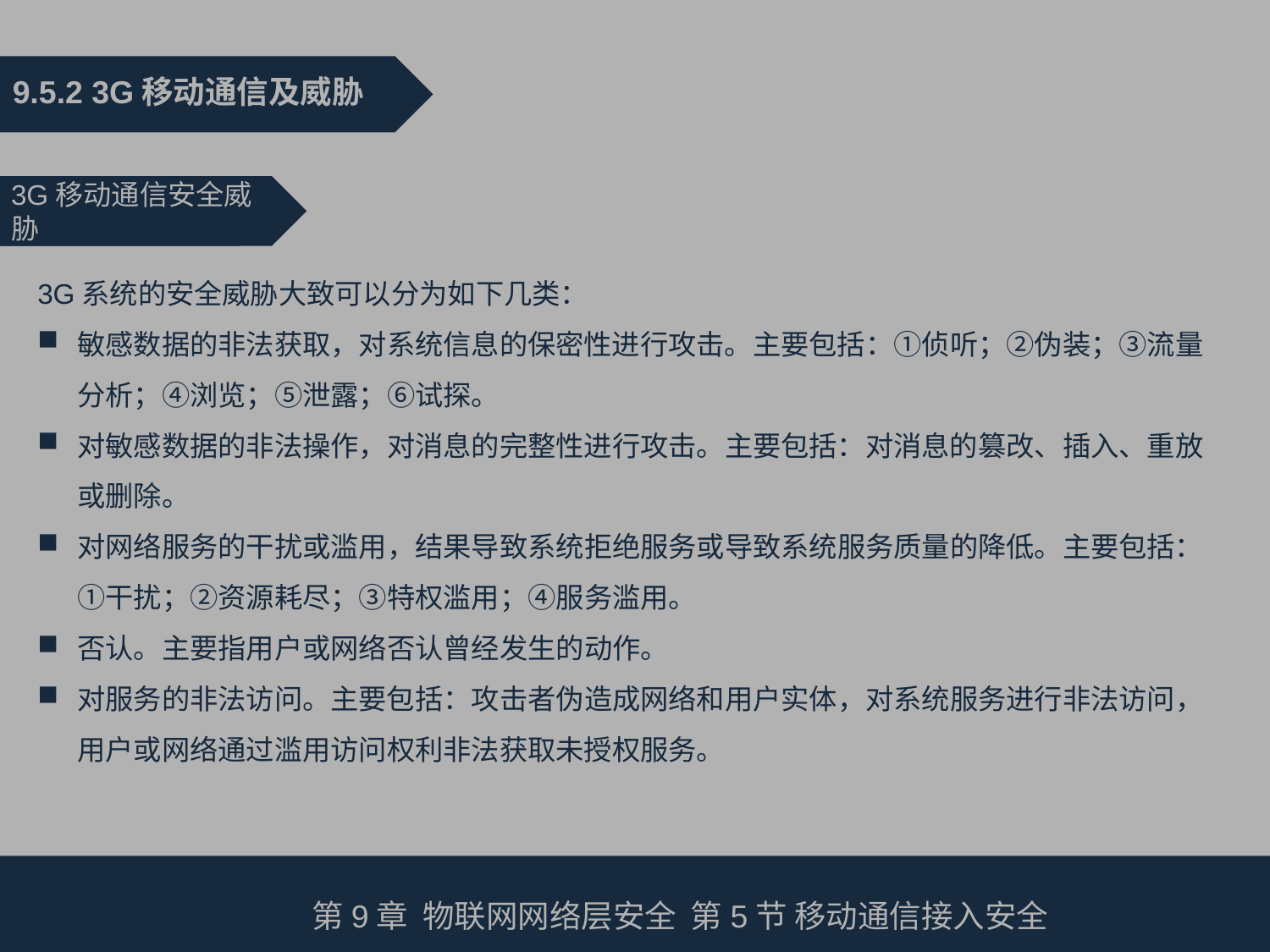

9.5.2 3G移动通信及威胁
3G移动通信安全威胁
3G系统的安全威胁大致可以分为如下几类：
敏感数据的非法获取，对系统信息的保密性进行攻击。主要包括：①侦听；②伪装；③流量分析；④浏览；⑤泄露；⑥试探。
对敏感数据的非法操作，对消息的完整性进行攻击。主要包括：对消息的篡改、插入、重放或删除。
对网络服务的干扰或滥用，结果导致系统拒绝服务或导致系统服务质量的降低。主要包括：①干扰；②资源耗尽；③特权滥用；④服务滥用。
否认。主要指用户或网络否认曾经发生的动作。
对服务的非法访问。主要包括：攻击者伪造成网络和用户实体，对系统服务进行非法访问，用户或网络通过滥用访问权利非法获取未授权服务。
第9章  物联网网络层安全  第5节 移动通信接入安全